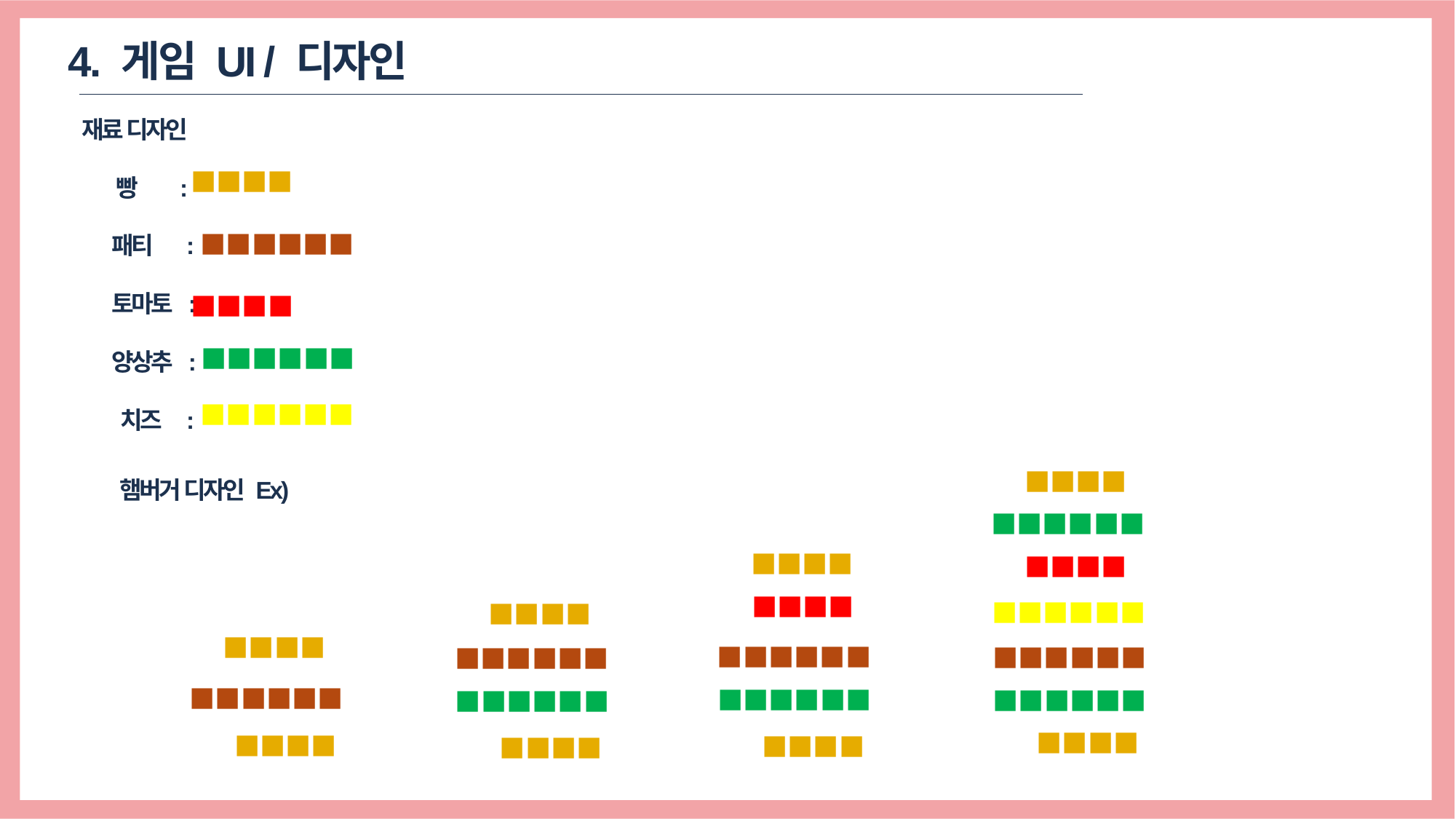

# 4. 게임 UI / 디자인
   ■■■■
재료 디자인
  빵        :
 패티      :
 토마토  :
 양상추  :
   치즈    :
■■■■■■
   ■■■■
■■■■■■
■■■■■■
   ■■■■
햄버거 디자인 Ex)
■■■■■■
   ■■■■
   ■■■■
   ■■■■
■■■■■■
   ■■■■
   ■■■■
■■■■■■
■■■■■■
■■■■■■
■■■■■■
■■■■■■
■■■■■■
■■■■■■
■■■■
■■■■
■■■■
■■■■